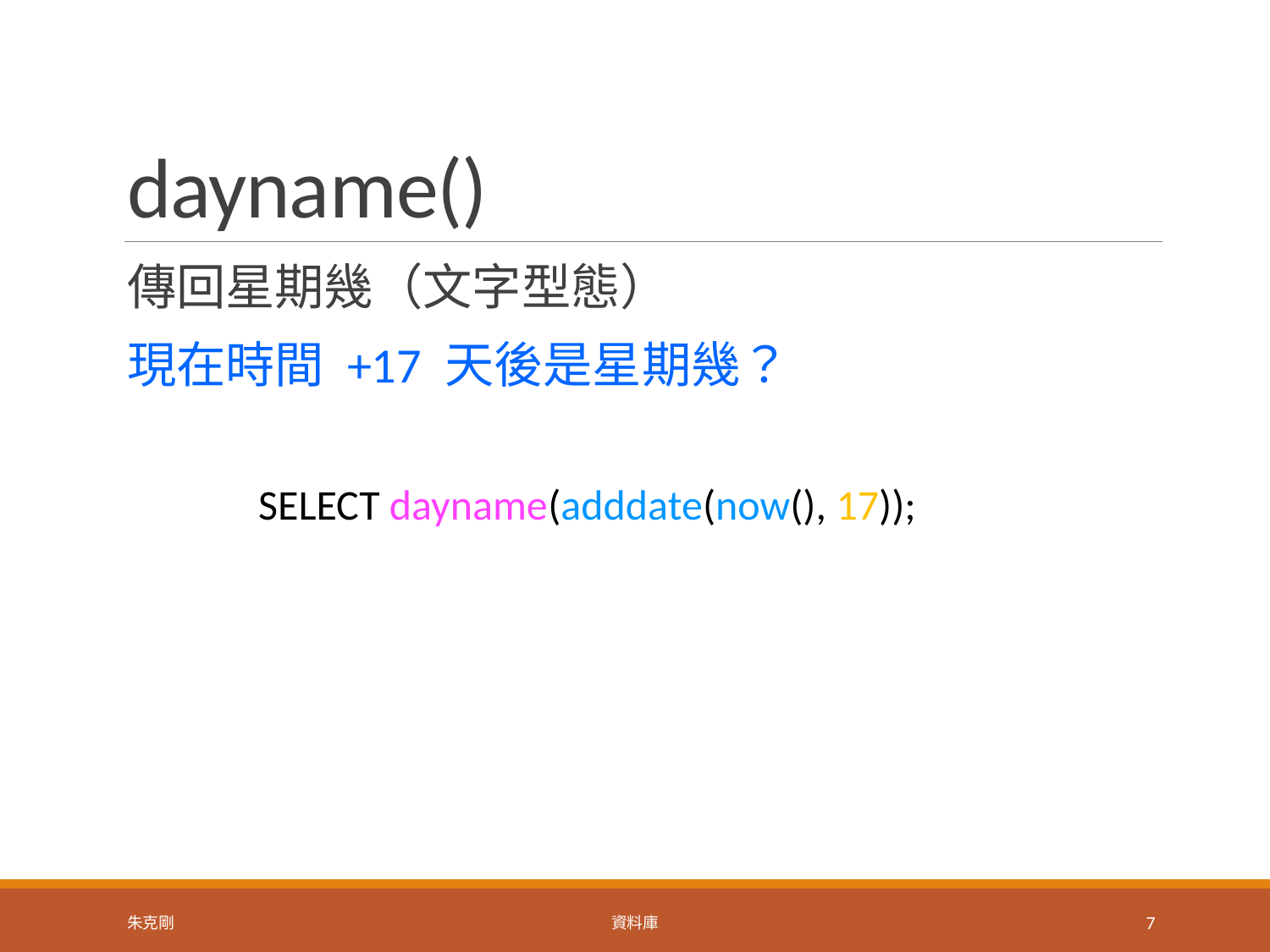

# dayname()
傳回星期幾（文字型態）
現在時間 +17 天後是星期幾？

SELECT dayname(adddate(now(), 17));
朱克剛
資料庫
7